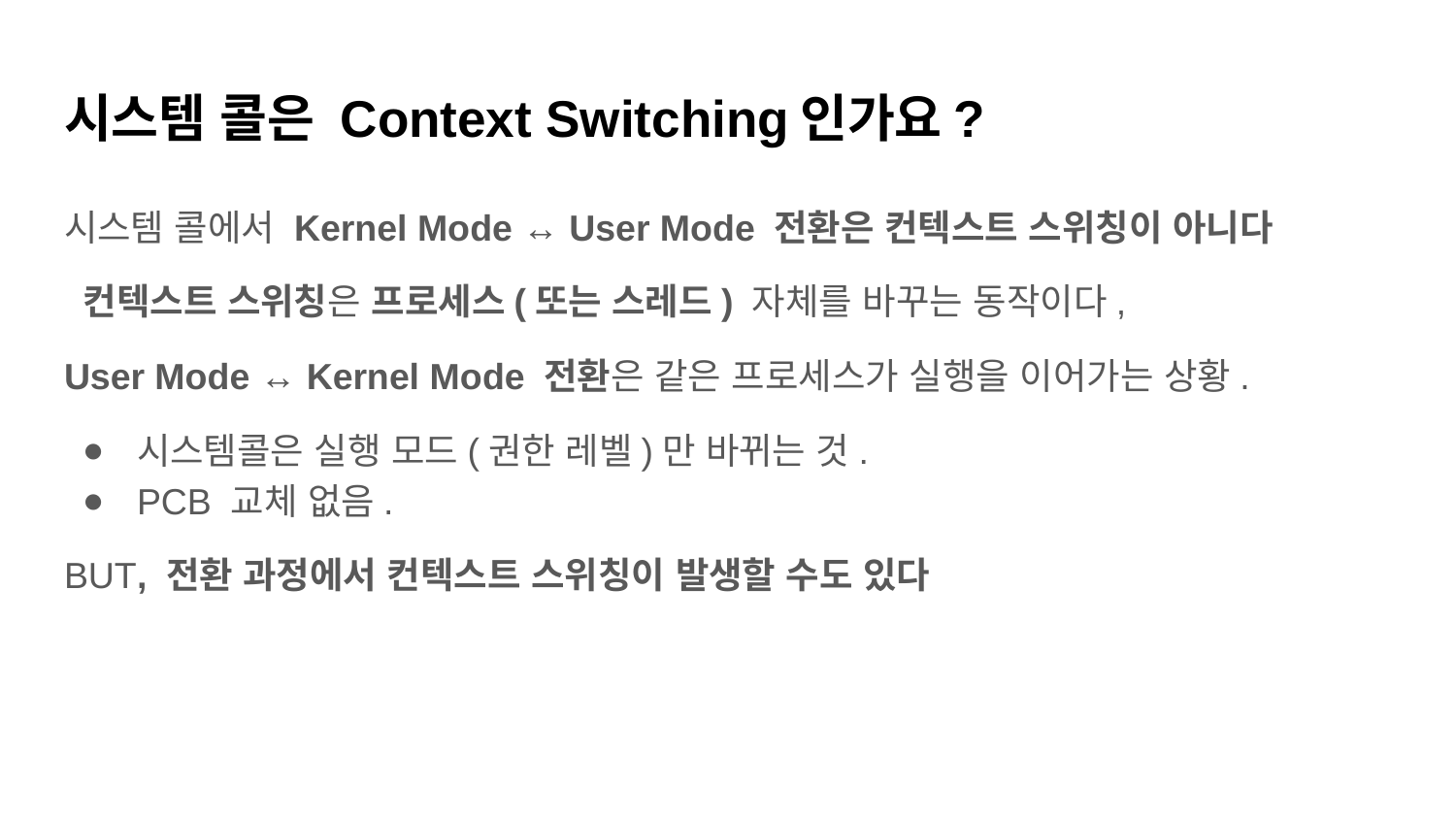

# 시스템 콜은 Context Switching인가요?
시스템 콜에서 Kernel Mode ↔ User Mode 전환은 컨텍스트 스위칭이 아니다
 컨텍스트 스위칭은 프로세스(또는 스레드) 자체를 바꾸는 동작이다,
User Mode ↔ Kernel Mode 전환은 같은 프로세스가 실행을 이어가는 상황.
시스템콜은 실행 모드(권한 레벨)만 바뀌는 것.
PCB 교체 없음.
BUT, 전환 과정에서 컨텍스트 스위칭이 발생할 수도 있다